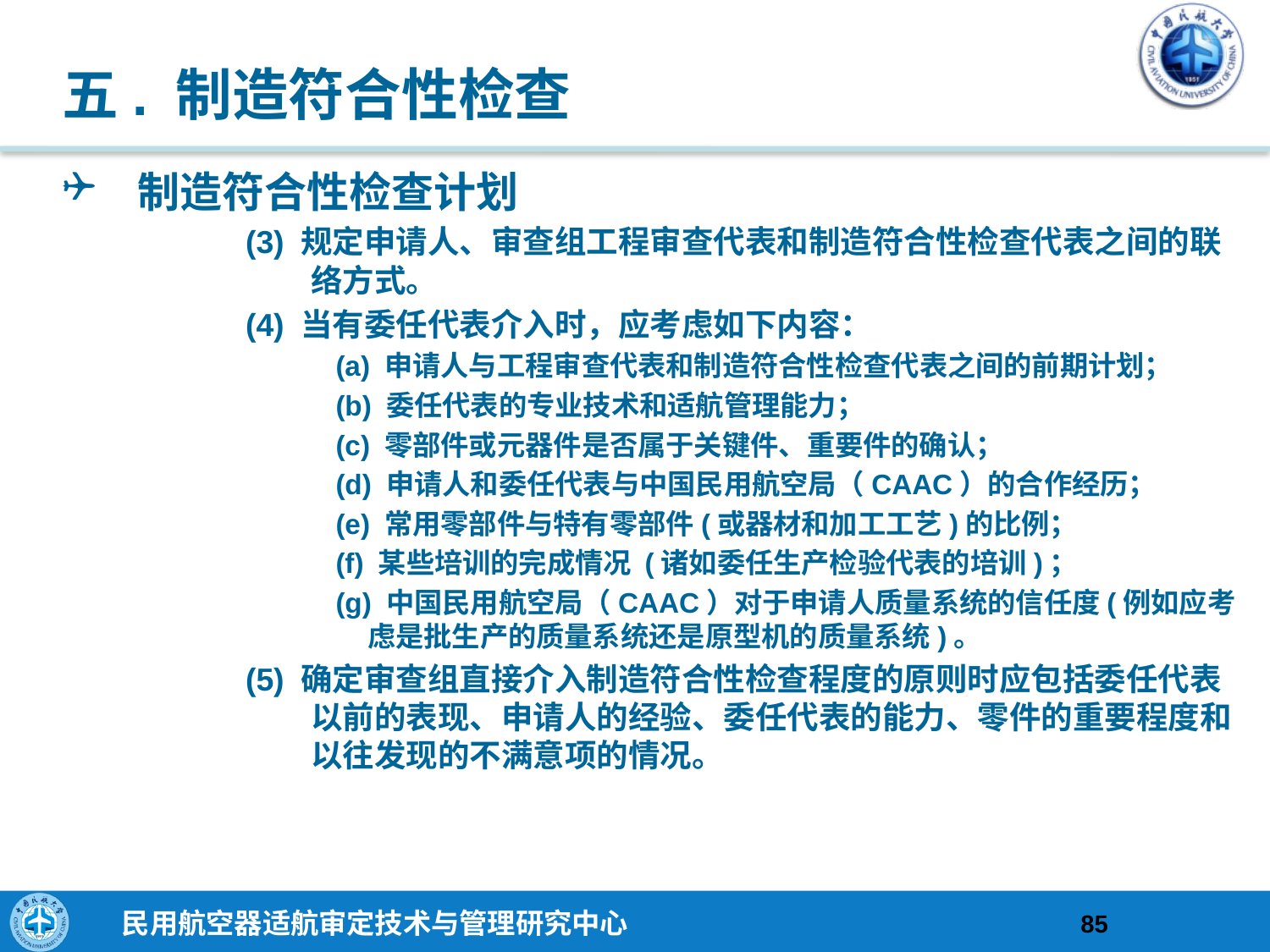

# 五. 制造符合性检查
制造符合性检查计划
(3) 规定申请人、审查组工程审查代表和制造符合性检查代表之间的联络方式。
(4) 当有委任代表介入时，应考虑如下内容：
(a) 申请人与工程审查代表和制造符合性检查代表之间的前期计划；
(b) 委任代表的专业技术和适航管理能力；
(c) 零部件或元器件是否属于关键件、重要件的确认；
(d) 申请人和委任代表与中国民用航空局（CAAC）的合作经历；
(e) 常用零部件与特有零部件(或器材和加工工艺)的比例；
(f) 某些培训的完成情况 (诸如委任生产检验代表的培训)；
(g) 中国民用航空局（CAAC）对于申请人质量系统的信任度(例如应考虑是批生产的质量系统还是原型机的质量系统)。
(5) 确定审查组直接介入制造符合性检查程度的原则时应包括委任代表以前的表现、申请人的经验、委任代表的能力、零件的重要程度和以往发现的不满意项的情况。